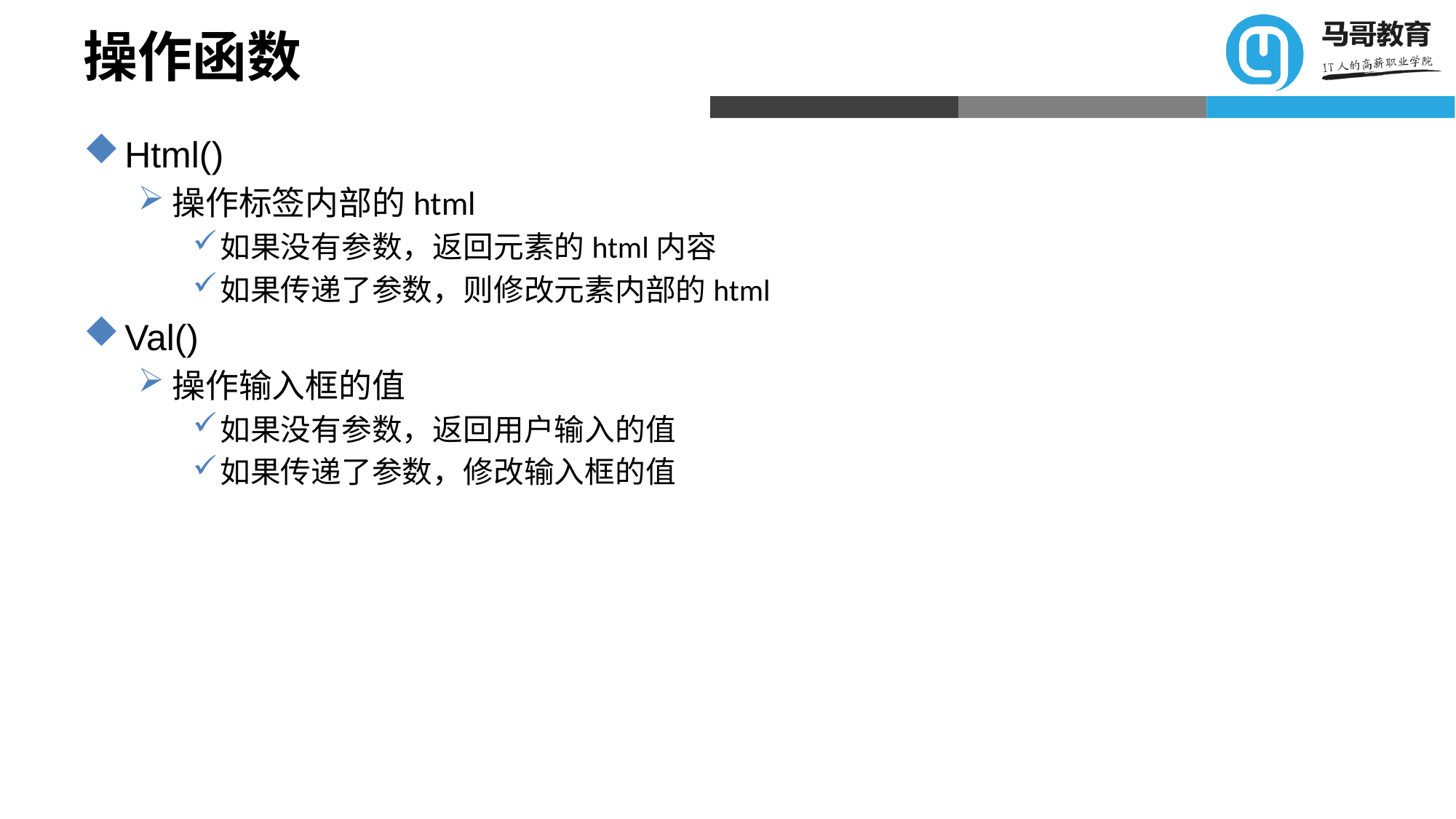

# 操作函数
Html()
操作标签内部的html
如果没有参数，返回元素的html内容
如果传递了参数，则修改元素内部的html
Val()
操作输入框的值
如果没有参数，返回用户输入的值
如果传递了参数，修改输入框的值